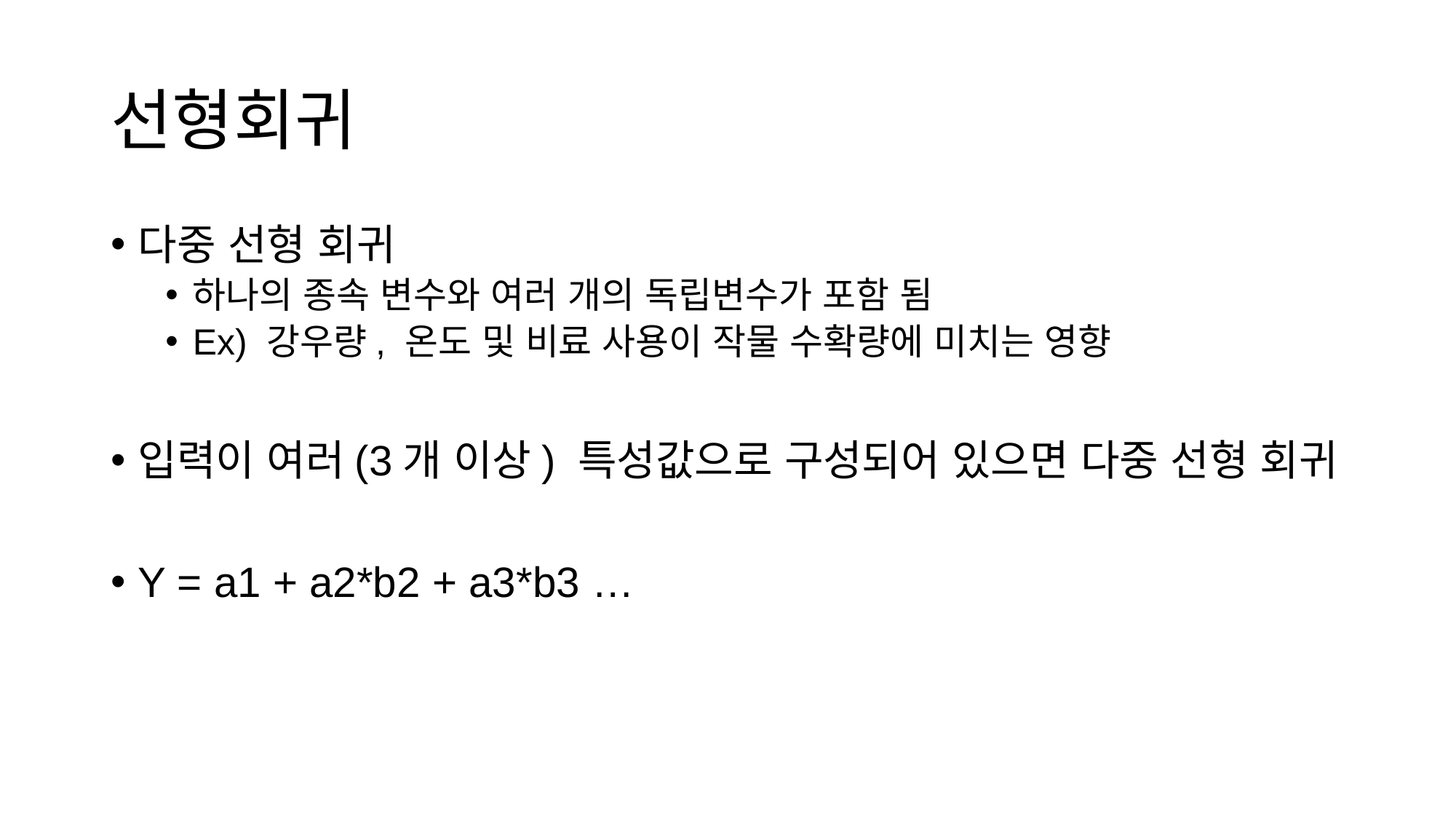

# 선형회귀
다중 선형 회귀
하나의 종속 변수와 여러 개의 독립변수가 포함 됨
Ex) 강우량, 온도 및 비료 사용이 작물 수확량에 미치는 영향

입력이 여러(3개 이상) 특성값으로 구성되어 있으면 다중 선형 회귀

Y = a1 + a2*b2 + a3*b3 …